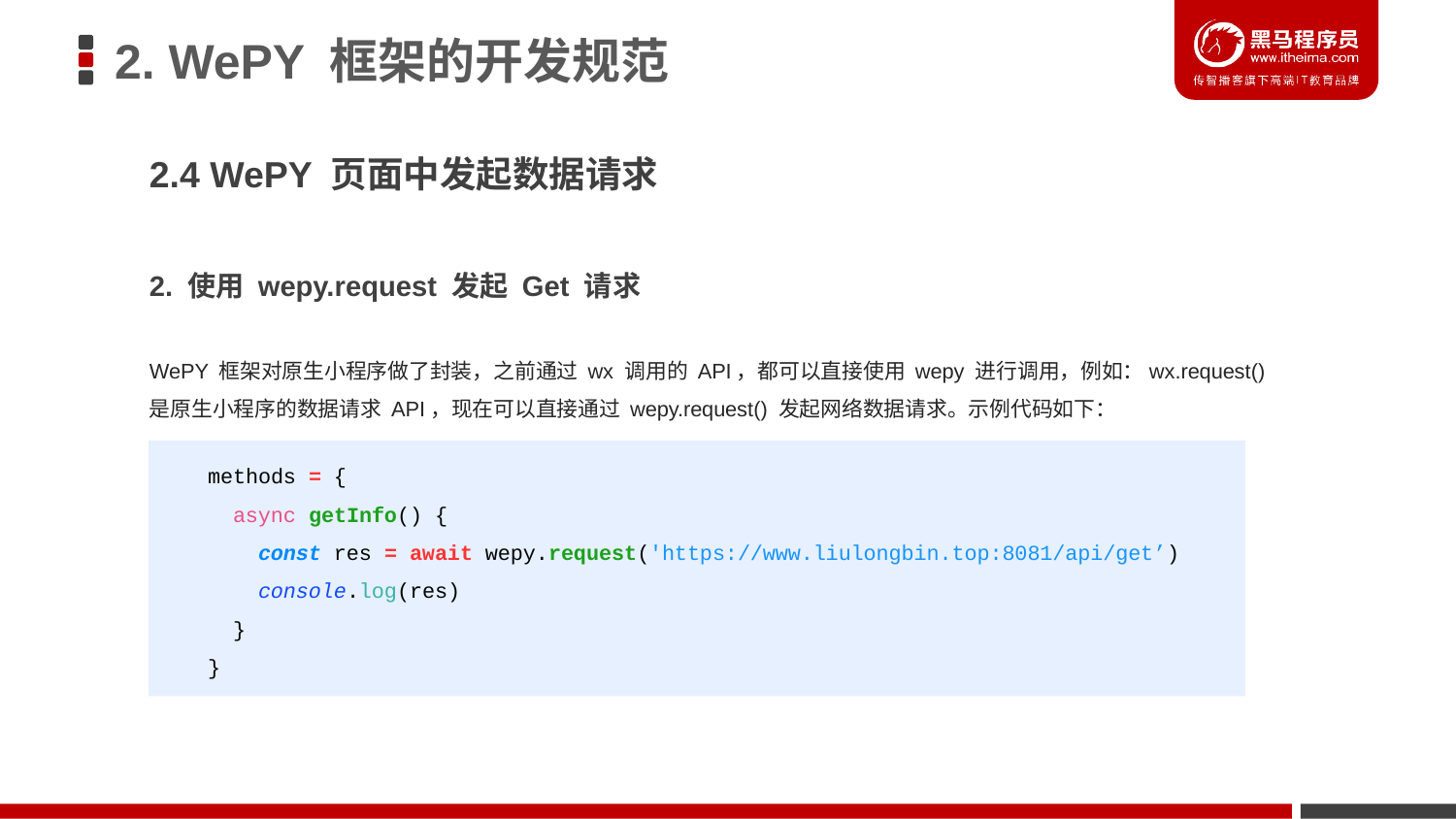

# 2. WePY 框架的开发规范
2.4 WePY 页面中发起数据请求
2. 使用 wepy.request 发起 Get 请求
WePY 框架对原生小程序做了封装，之前通过 wx 调用的 API，都可以直接使用 wepy 进行调用，例如：wx.request() 是原生小程序的数据请求 API，现在可以直接通过 wepy.request() 发起网络数据请求。示例代码如下：

methods = {
  async getInfo() {
    const res = await wepy.request('https://www.liulongbin.top:8081/api/get’)
    console.log(res)
  }
}